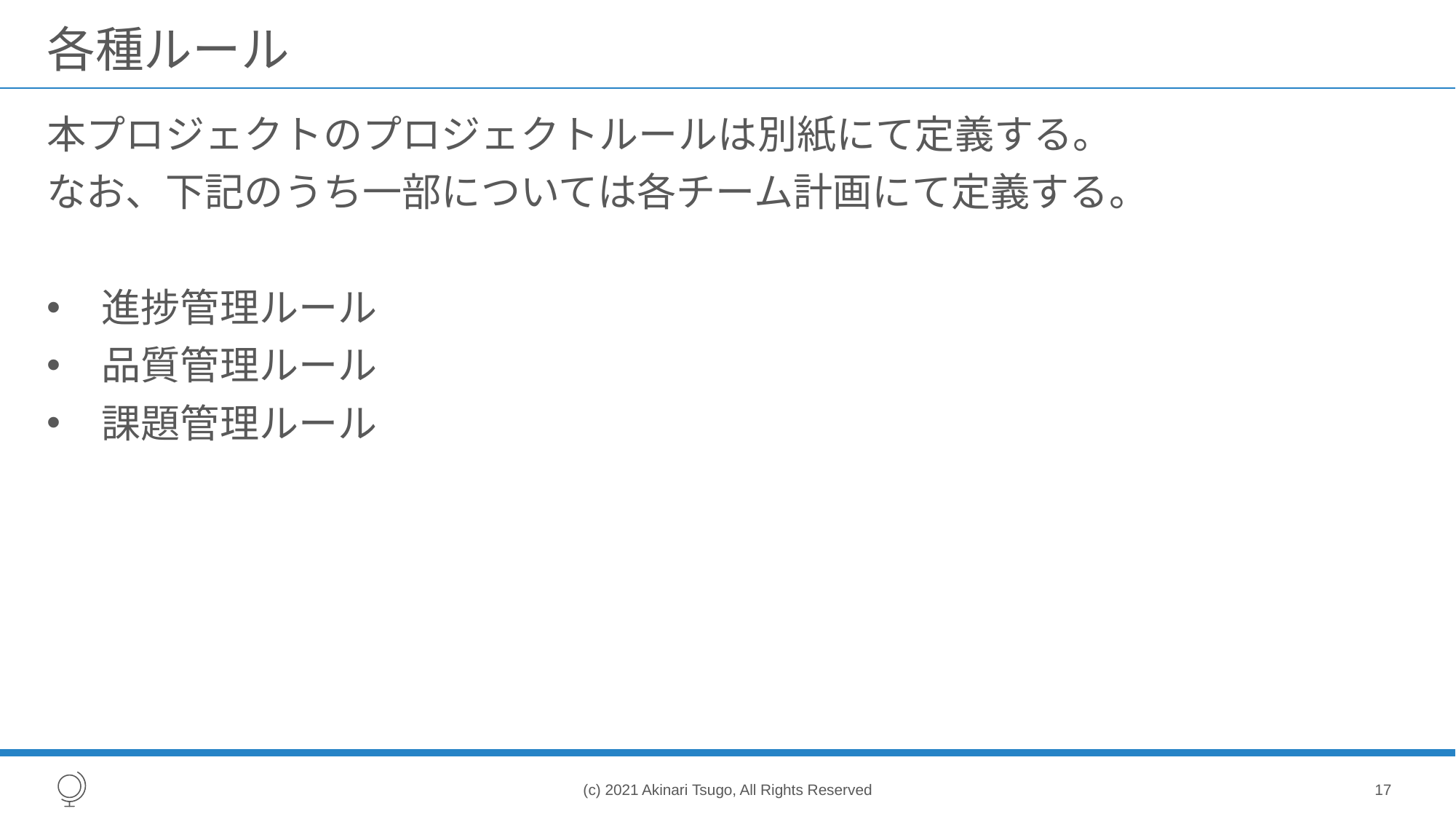

# 各種ルール
本プロジェクトのプロジェクトルールは別紙にて定義する。
なお、下記のうち一部については各チーム計画にて定義する。

進捗管理ルール
品質管理ルール
課題管理ルール